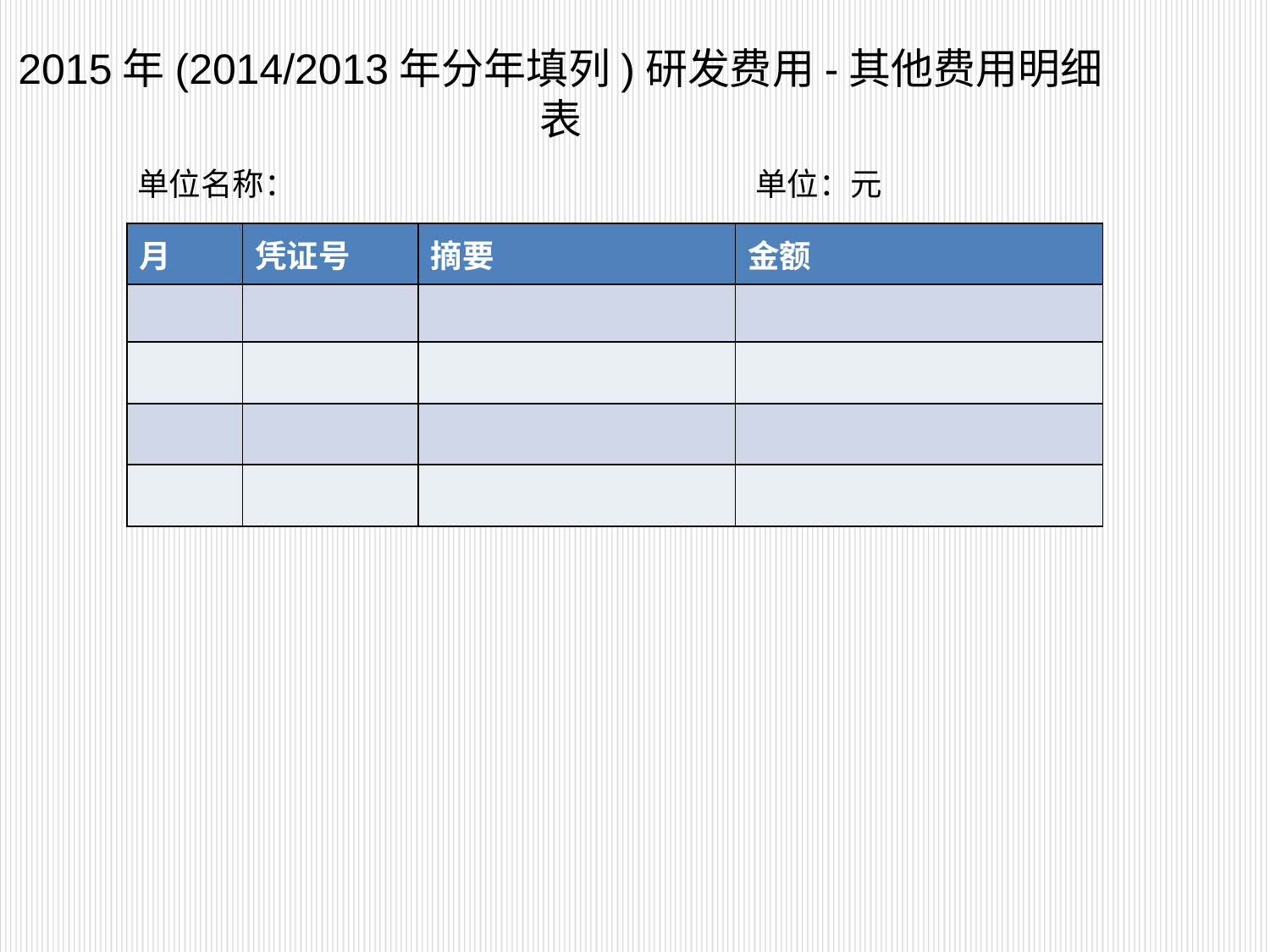

2015年(2014/2013年分年填列)研发费用-其他费用明细表

单位名称：                                                                单位：元
| 月 | 凭证号 | 摘要 | 金额 |
| --- | --- | --- | --- |
|  |  |  |  |
|  |  |  |  |
|  |  |  |  |
|  |  |  |  |